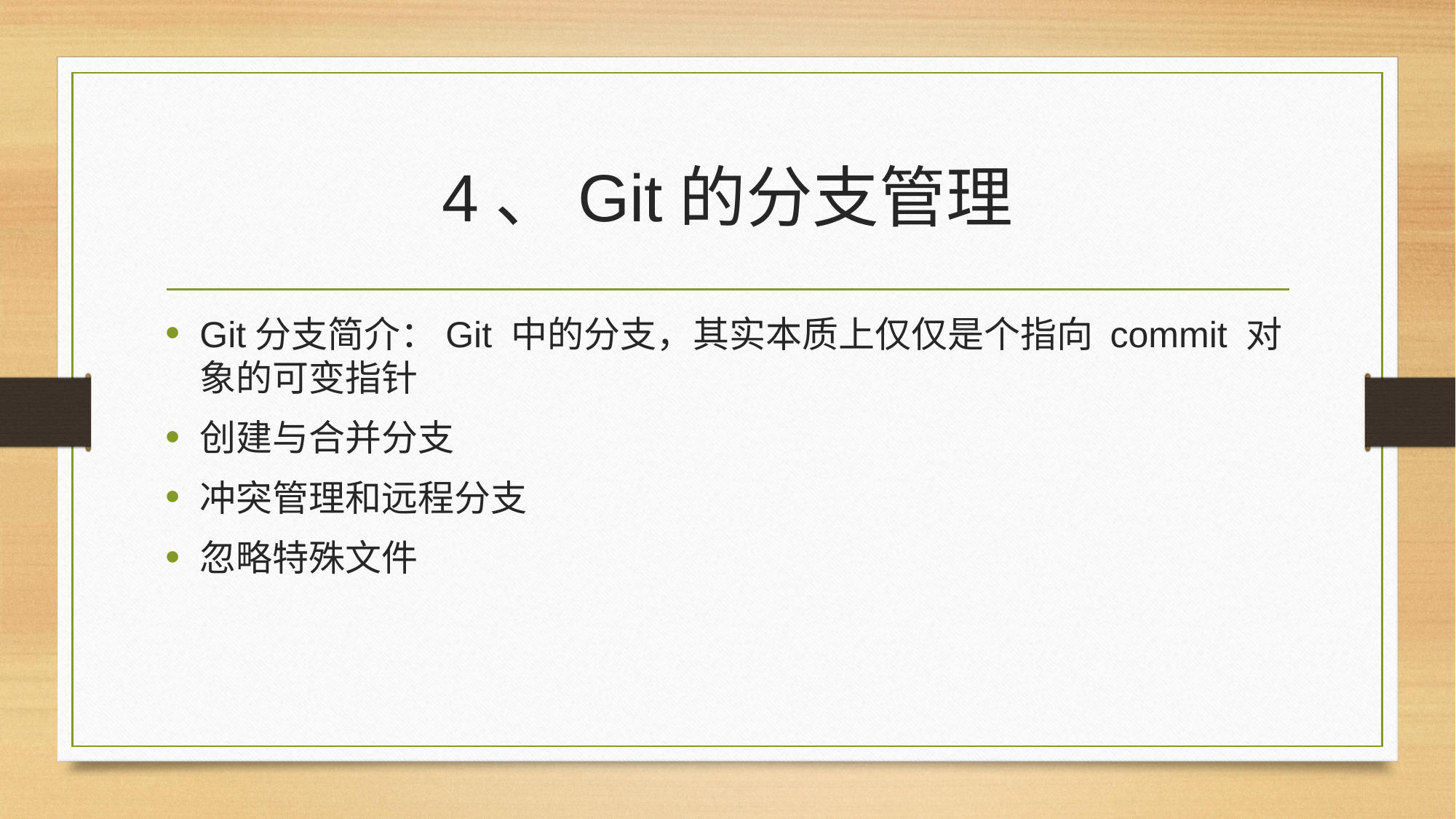

# 4、Git的分支管理
Git分支简介：Git 中的分支，其实本质上仅仅是个指向 commit 对象的可变指针
创建与合并分支
冲突管理和远程分支
忽略特殊文件